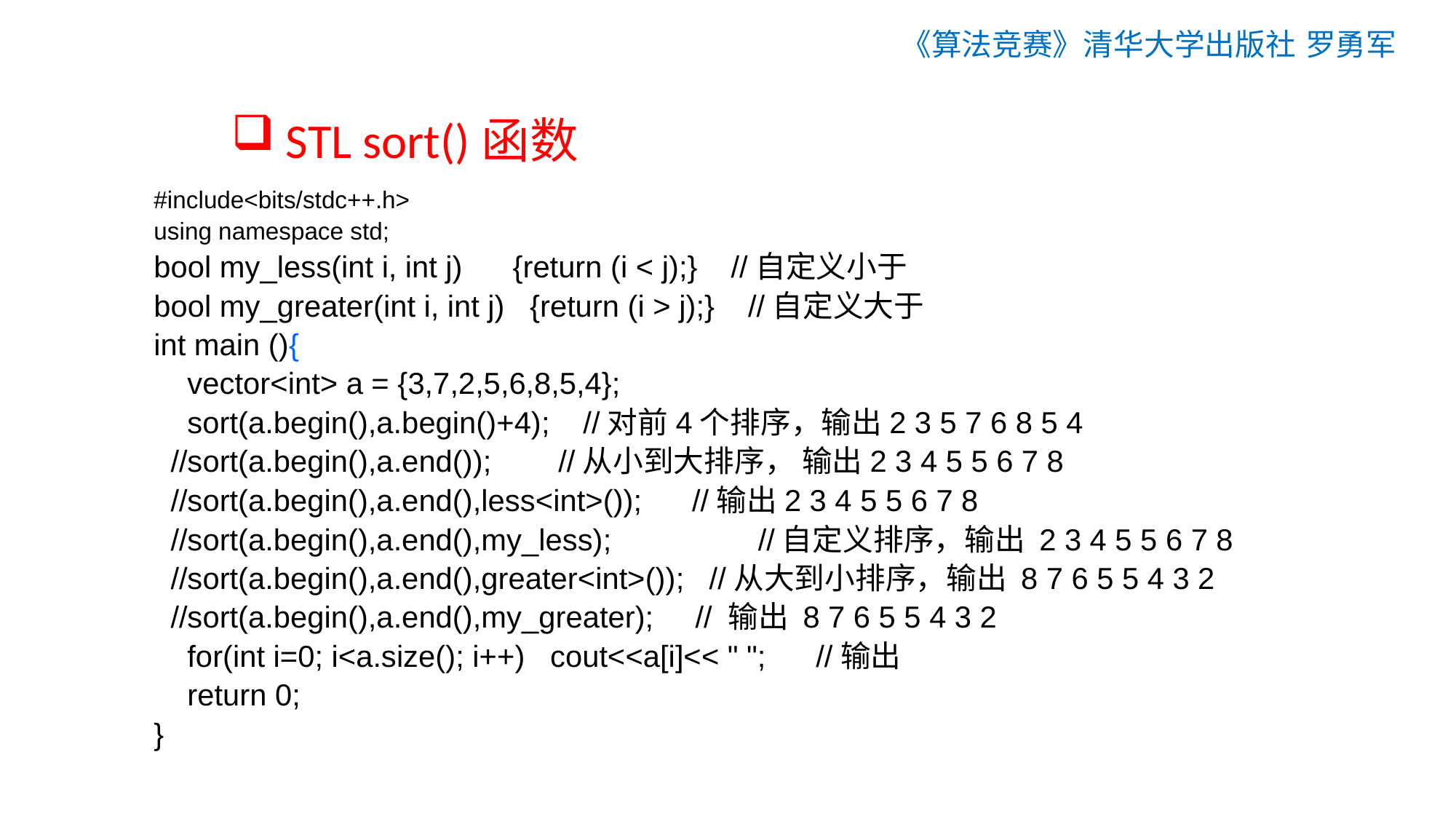

《算法竞赛》清华大学出版社 罗勇军
# STL sort()函数
#include<bits/stdc++.h>
using namespace std;
bool my_less(int i, int j)      {return (i < j);}    //自定义小于
bool my_greater(int i, int j)   {return (i > j);}    //自定义大于
int main (){
    vector<int> a = {3,7,2,5,6,8,5,4};
    sort(a.begin(),a.begin()+4);    //对前4个排序，输出2 3 5 7 6 8 5 4
  //sort(a.begin(),a.end());        //从小到大排序， 输出2 3 4 5 5 6 7 8
  //sort(a.begin(),a.end(),less<int>());      //输出2 3 4 5 5 6 7 8
  //sort(a.begin(),a.end(),my_less); 	       //自定义排序，输出 2 3 4 5 5 6 7 8
  //sort(a.begin(),a.end(),greater<int>());   //从大到小排序，输出 8 7 6 5 5 4 3 2
  //sort(a.begin(),a.end(),my_greater);     // 输出 8 7 6 5 5 4 3 2
    for(int i=0; i<a.size(); i++)   cout<<a[i]<< " ";      //输出
    return 0;
}